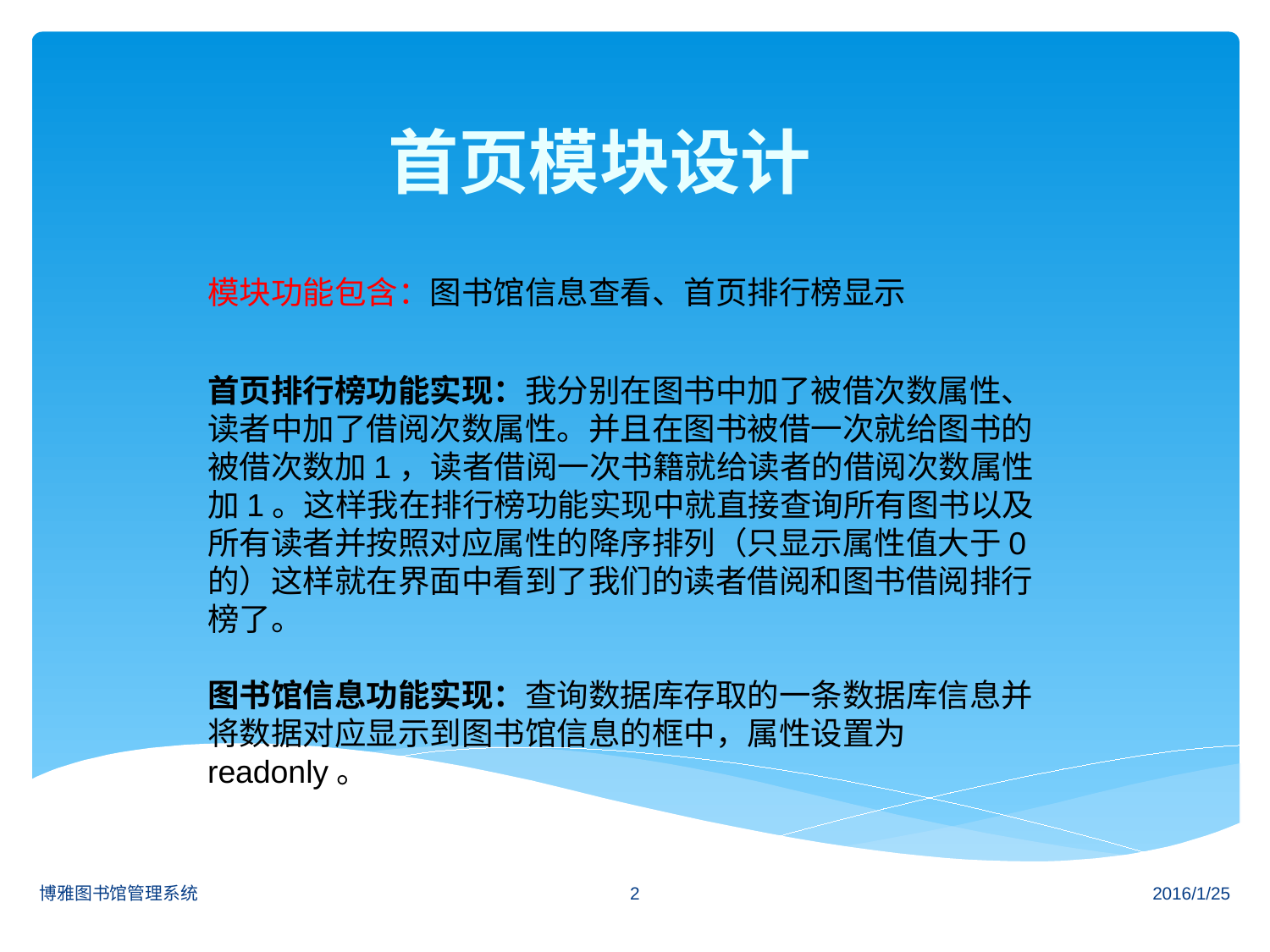

首页模块设计
模块功能包含：图书馆信息查看、首页排行榜显示
首页排行榜功能实现：我分别在图书中加了被借次数属性、读者中加了借阅次数属性。并且在图书被借一次就给图书的被借次数加1，读者借阅一次书籍就给读者的借阅次数属性加1。这样我在排行榜功能实现中就直接查询所有图书以及所有读者并按照对应属性的降序排列（只显示属性值大于0的）这样就在界面中看到了我们的读者借阅和图书借阅排行榜了。

图书馆信息功能实现：查询数据库存取的一条数据库信息并将数据对应显示到图书馆信息的框中，属性设置为readonly。
2
博雅图书馆管理系统
2016/1/25